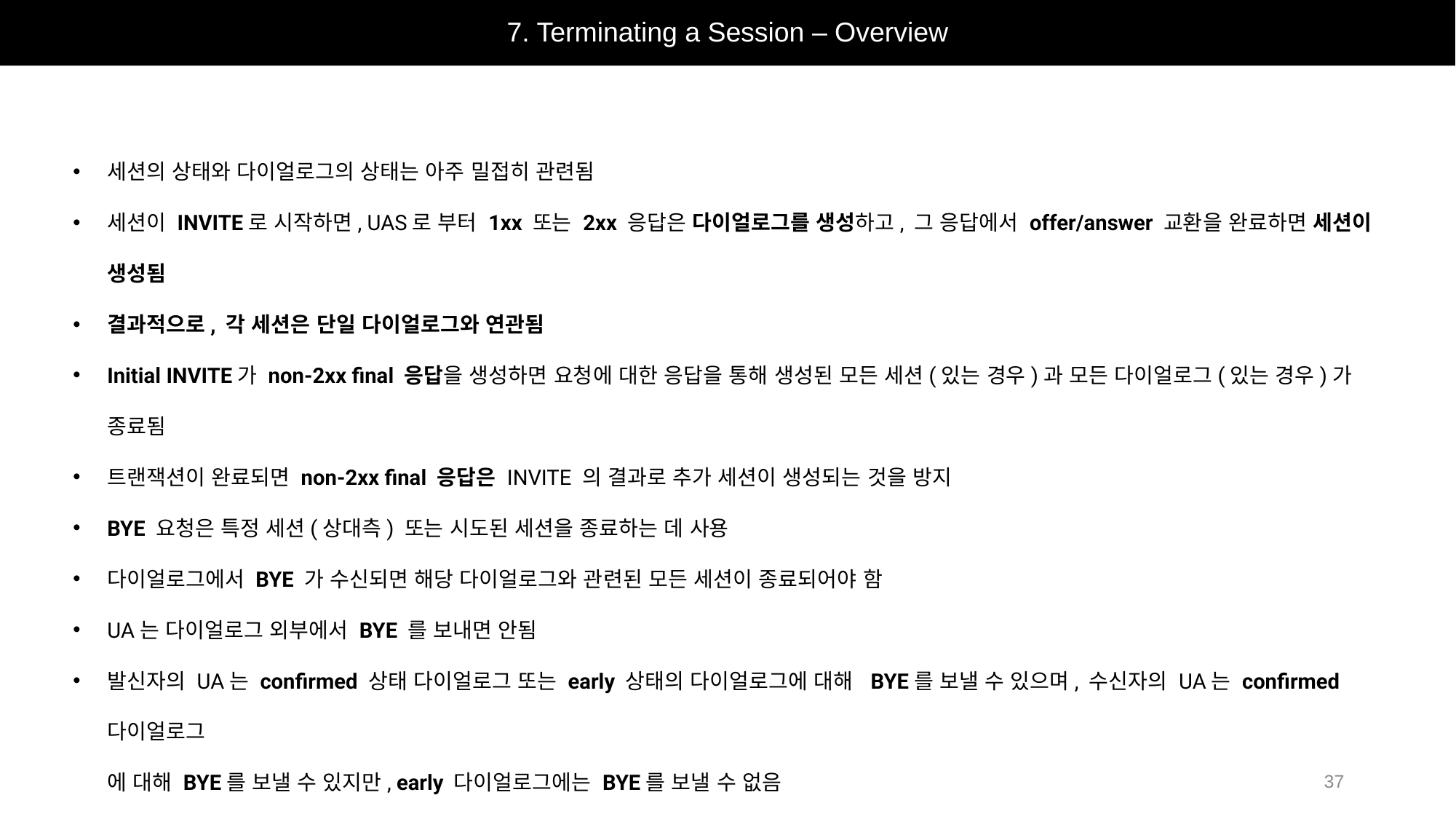

# 7. Terminating a Session – Overview
세션의 상태와 다이얼로그의 상태는 아주 밀접히 관련됨
세션이 INVITE로 시작하면, UAS로 부터 1xx 또는 2xx 응답은 다이얼로그를 생성하고, 그 응답에서 offer/answer 교환을 완료하면 세션이 생성됨
결과적으로, 각 세션은 단일 다이얼로그와 연관됨
Initial INVITE가 non-2xx final 응답을 생성하면 요청에 대한 응답을 통해 생성된 모든 세션(있는 경우)과 모든 다이얼로그(있는 경우)가 종료됨
트랜잭션이 완료되면 non-2xx final 응답은 INVITE 의 결과로 추가 세션이 생성되는 것을 방지
BYE 요청은 특정 세션(상대측) 또는 시도된 세션을 종료하는 데 사용
다이얼로그에서 BYE 가 수신되면 해당 다이얼로그와 관련된 모든 세션이 종료되어야 함
UA는 다이얼로그 외부에서 BYE 를 보내면 안됨
발신자의 UA는 confirmed 상태 다이얼로그 또는 early 상태의 다이얼로그에 대해  BYE를 보낼 수 있으며, 수신자의 UA는 confirmed 다이얼로그
에 대해 BYE를 보낼 수 있지만, early 다이얼로그에는 BYE를 보낼 수 없음
수신자의 UA는 2xx 응답에 대한 ACK를 수신하거나 서버 트랜잭션이 timeout 이 뜰때까지 confirmed 다이얼로그에서 BYE를 보내면 안됨
37